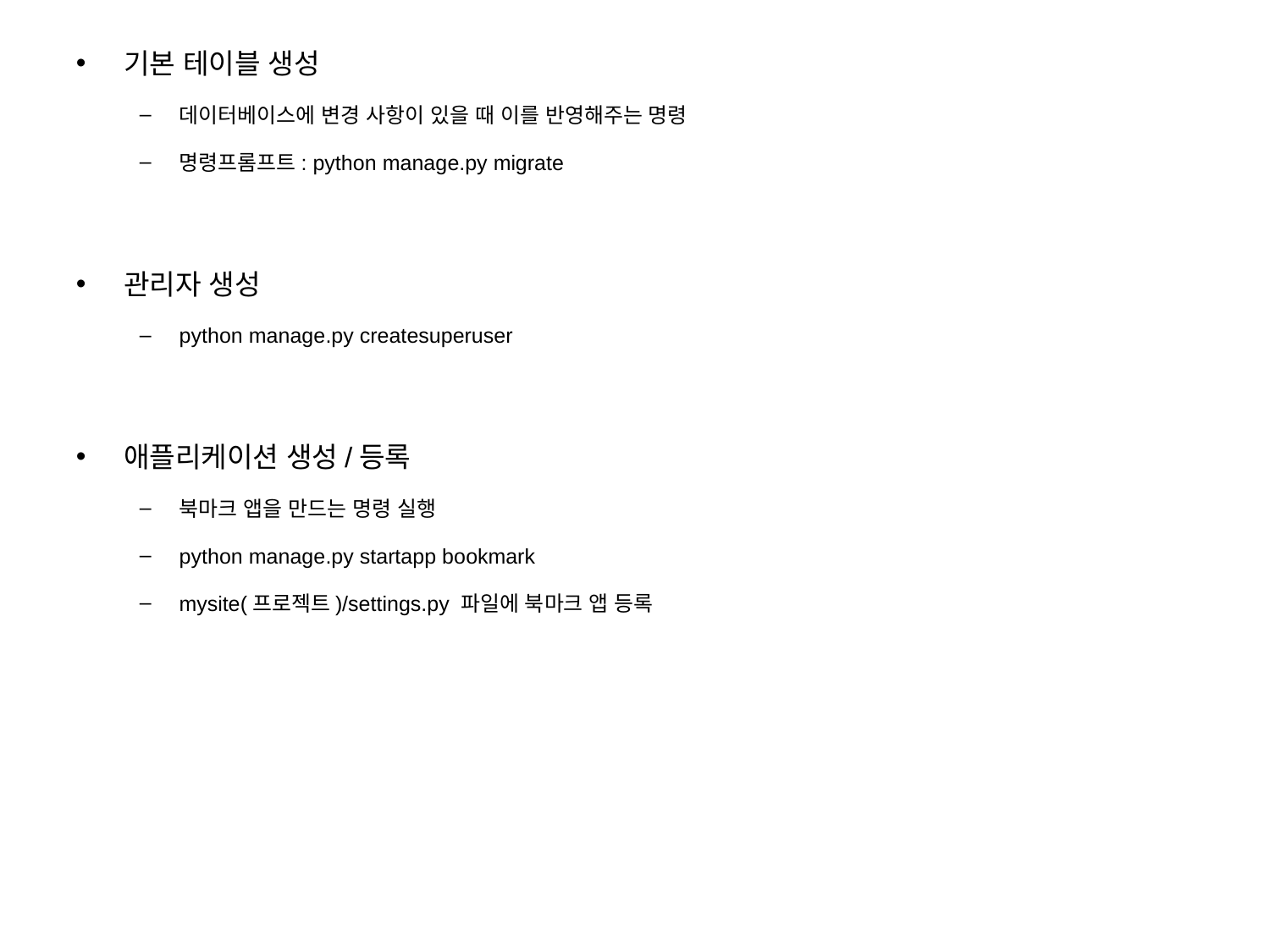

기본 테이블 생성
데이터베이스에 변경 사항이 있을 때 이를 반영해주는 명령
명령프롬프트: python manage.py migrate

관리자 생성
python manage.py createsuperuser

애플리케이션 생성/등록
북마크 앱을 만드는 명령 실행
python manage.py startapp bookmark
mysite(프로젝트)/settings.py 파일에 북마크 앱 등록